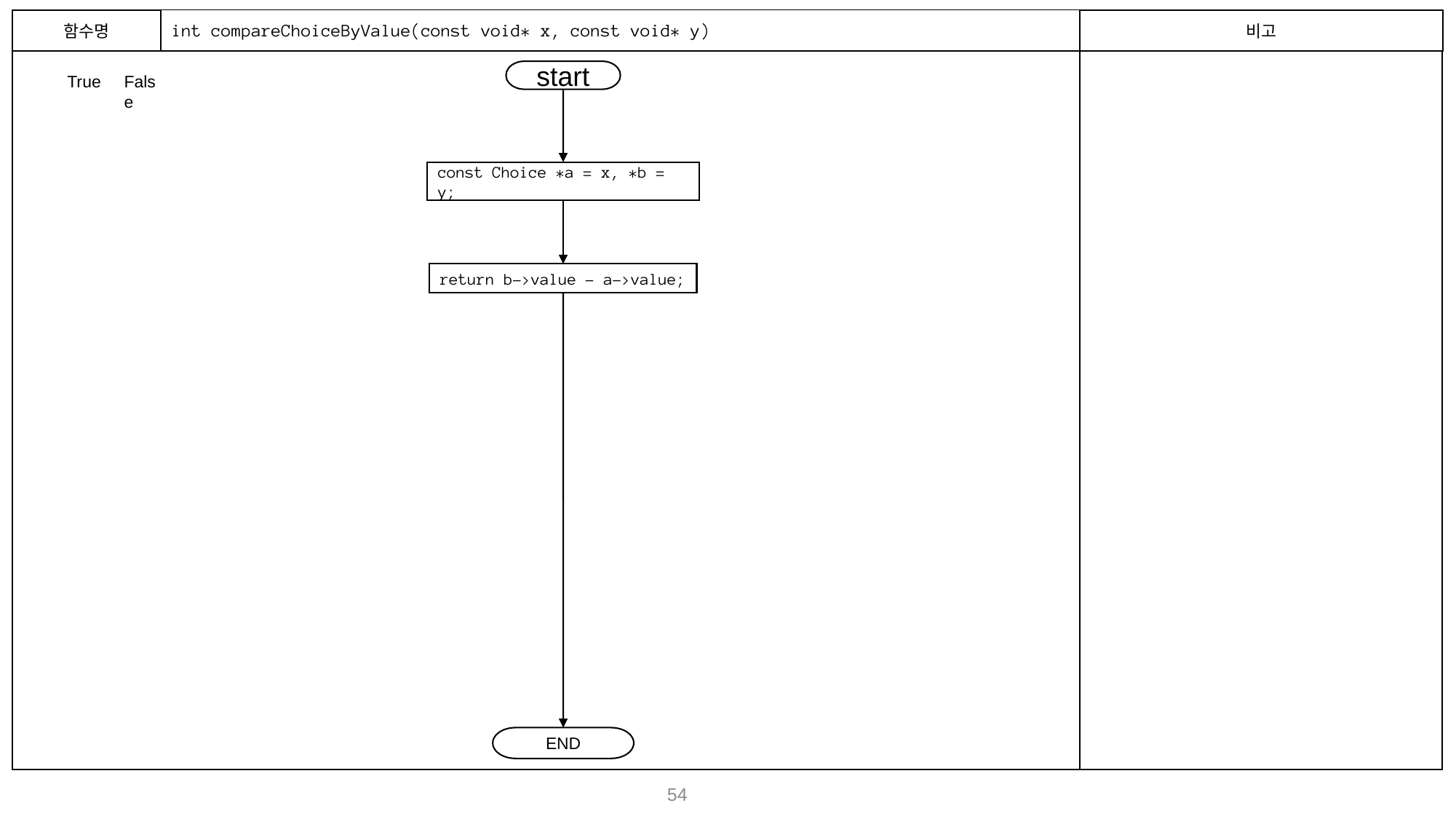

함수명
# int compareChoiceByValue(const void* x, const void* y)
비고

start
True
False
const Choice *a = x, *b = y;
return b->value - a->value;
END
54